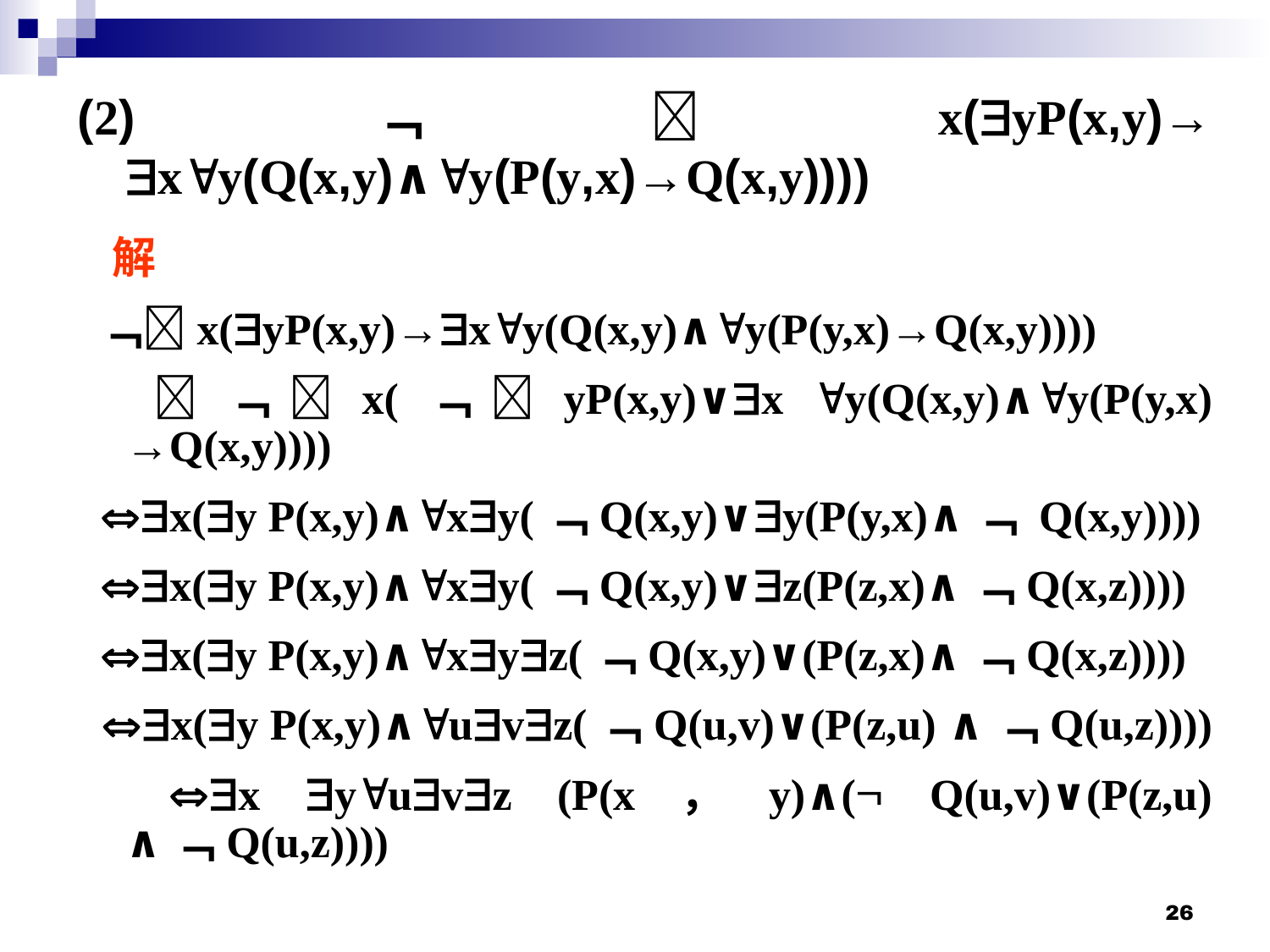

(2)﹁∀x(∃yP(x,y)→ ∃x∀y(Q(x,y)∧∀y(P(y,x)→Q(x,y))))
  解
 ﹁∀x(∃yP(x,y)→∃x∀y(Q(x,y)∧∀y(P(y,x)→Q(x,y))))
  ⇔﹁∀x(﹁∃yP(x,y)∨∃x ∀y(Q(x,y)∧∀y(P(y,x) →Q(x,y))))
  ⇔∃x(∃y P(x,y)∧∀x∃y(﹁Q(x,y)∨∃y(P(y,x)∧﹁ Q(x,y))))
  ⇔∃x(∃y P(x,y)∧∀x∃y(﹁Q(x,y)∨∃z(P(z,x)∧﹁Q(x,z))))
  ⇔∃x(∃y P(x,y)∧∀x∃y∃z(﹁Q(x,y)∨(P(z,x)∧﹁Q(x,z))))
  ⇔∃x(∃y P(x,y)∧∀u∃v∃z(﹁Q(u,v)∨(P(z,u) ∧﹁Q(u,z))))
  ⇔∃x ∃y∀u∃v∃z (P(x，y)∧(¬ Q(u,v)∨(P(z,u) ∧﹁Q(u,z))))
26